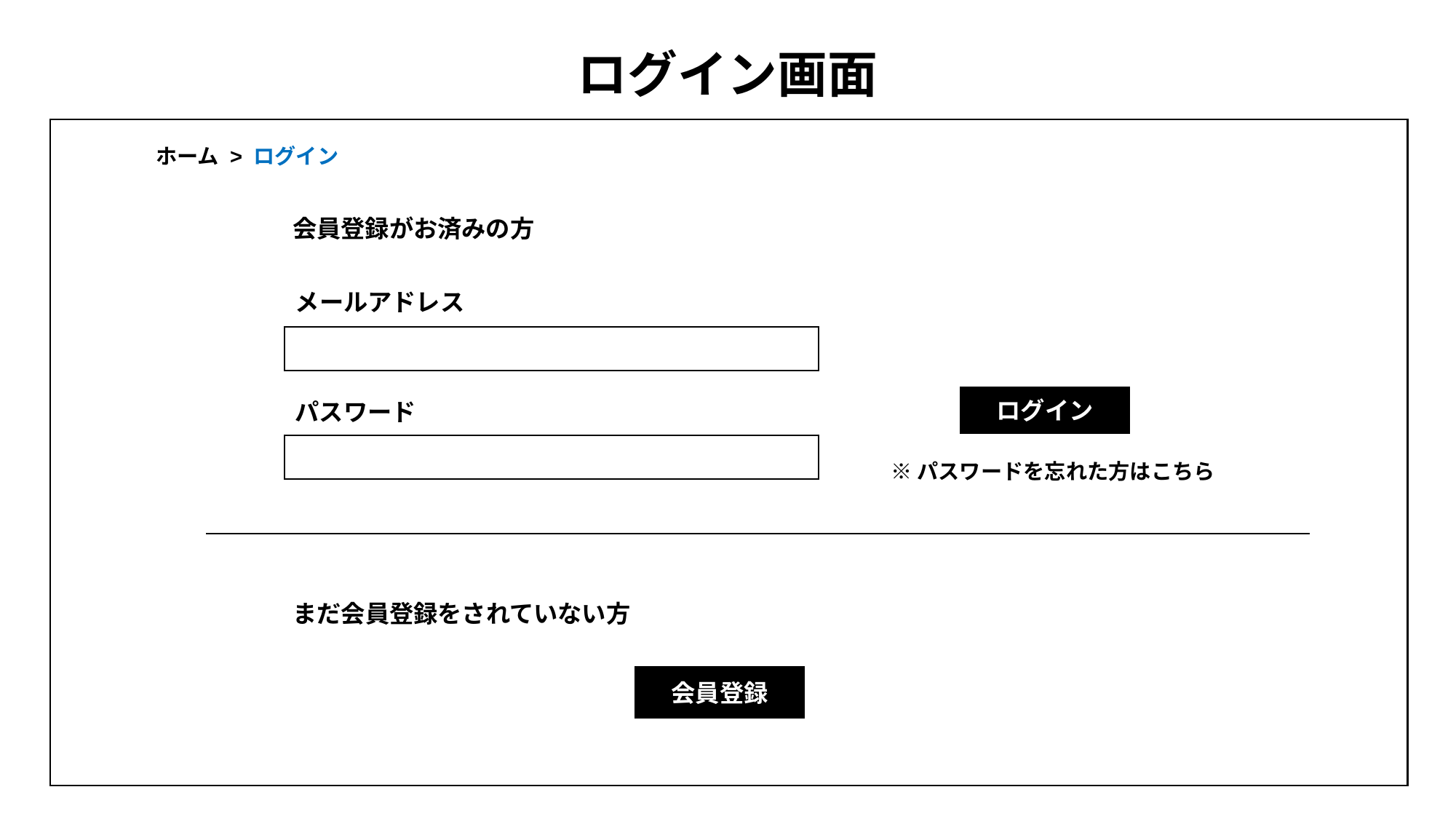

パスワード

# ログイン画面

ホーム > ログイン
会員登録がお済みの方
メールアドレス

ログイン
パスワード

※パスワードを忘れた方はこちら
まだ会員登録をされていない方
会員登録